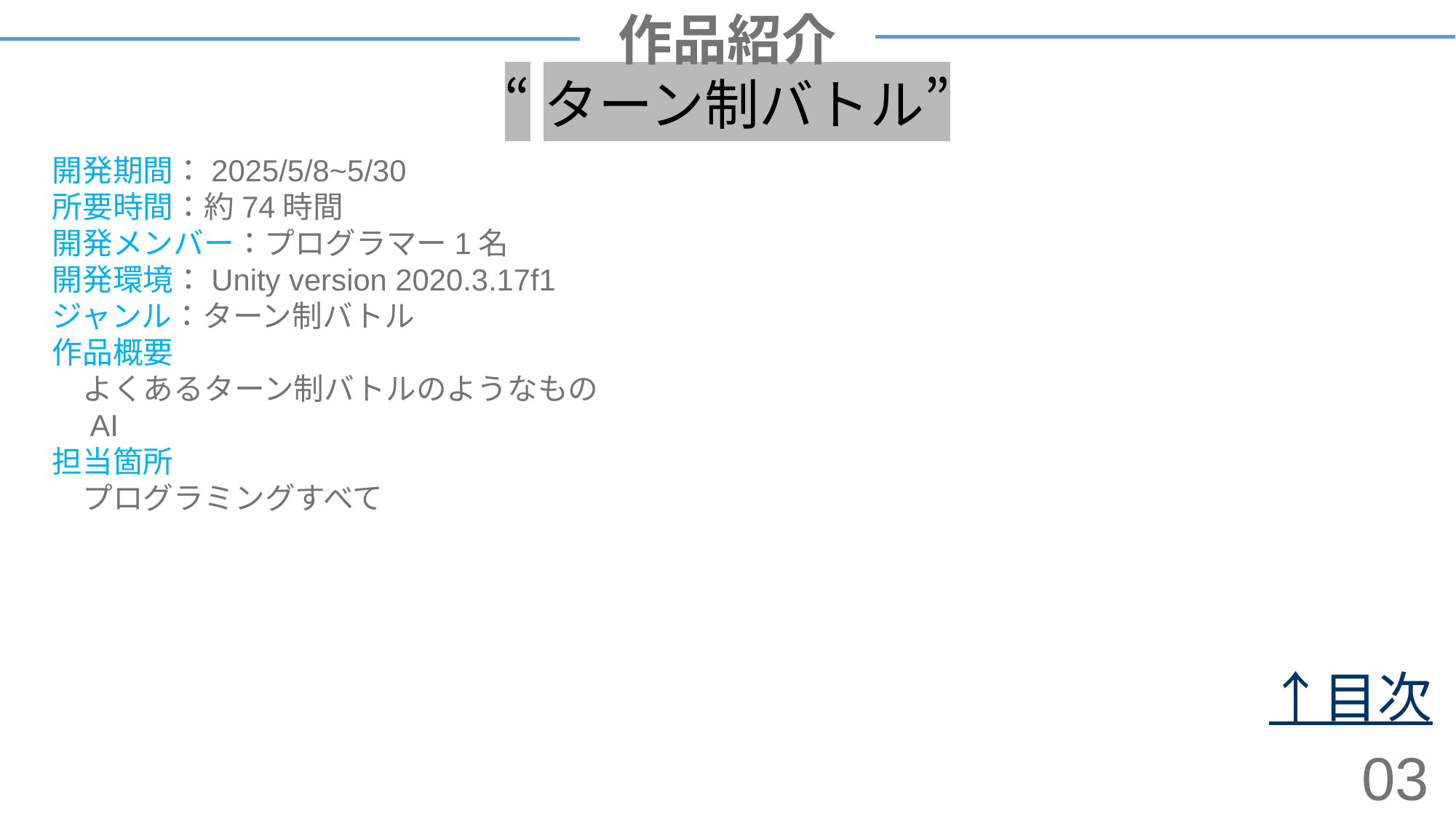

作品紹介
# “ターン制バトル”
開発期間：2025/5/8~5/30
所要時間：約74時間
開発メンバー：プログラマー1名
開発環境：Unity version 2020.3.17f1
ジャンル：ターン制バトル
作品概要
　よくあるターン制バトルのようなもの
　AI
担当箇所
　プログラミングすべて
↑目次
03